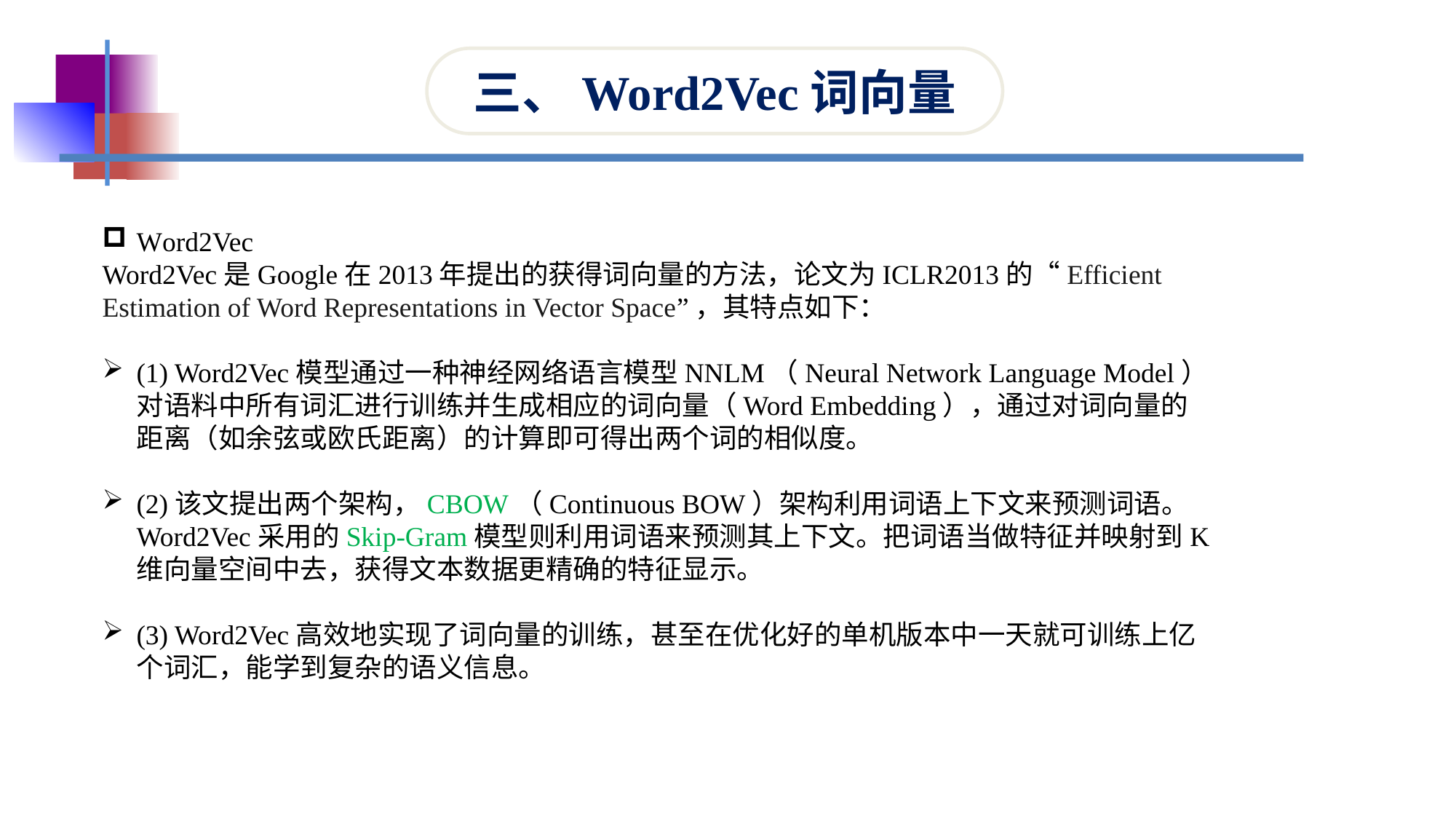

三、Word2Vec词向量
Word2Vec
Word2Vec是Google在2013年提出的获得词向量的方法，论文为ICLR2013的“Efficient Estimation of Word Representations in Vector Space”，其特点如下：

(1) Word2Vec模型通过一种神经网络语言模型NNLM（Neural Network Language Model）对语料中所有词汇进行训练并生成相应的词向量（Word Embedding），通过对词向量的距离（如余弦或欧氏距离）的计算即可得出两个词的相似度。

(2)该文提出两个架构，CBOW（Continuous BOW）架构利用词语上下文来预测词语。Word2Vec采用的Skip-Gram模型则利用词语来预测其上下文。把词语当做特征并映射到K维向量空间中去，获得文本数据更精确的特征显示。

(3) Word2Vec高效地实现了词向量的训练，甚至在优化好的单机版本中一天就可训练上亿个词汇，能学到复杂的语义信息。